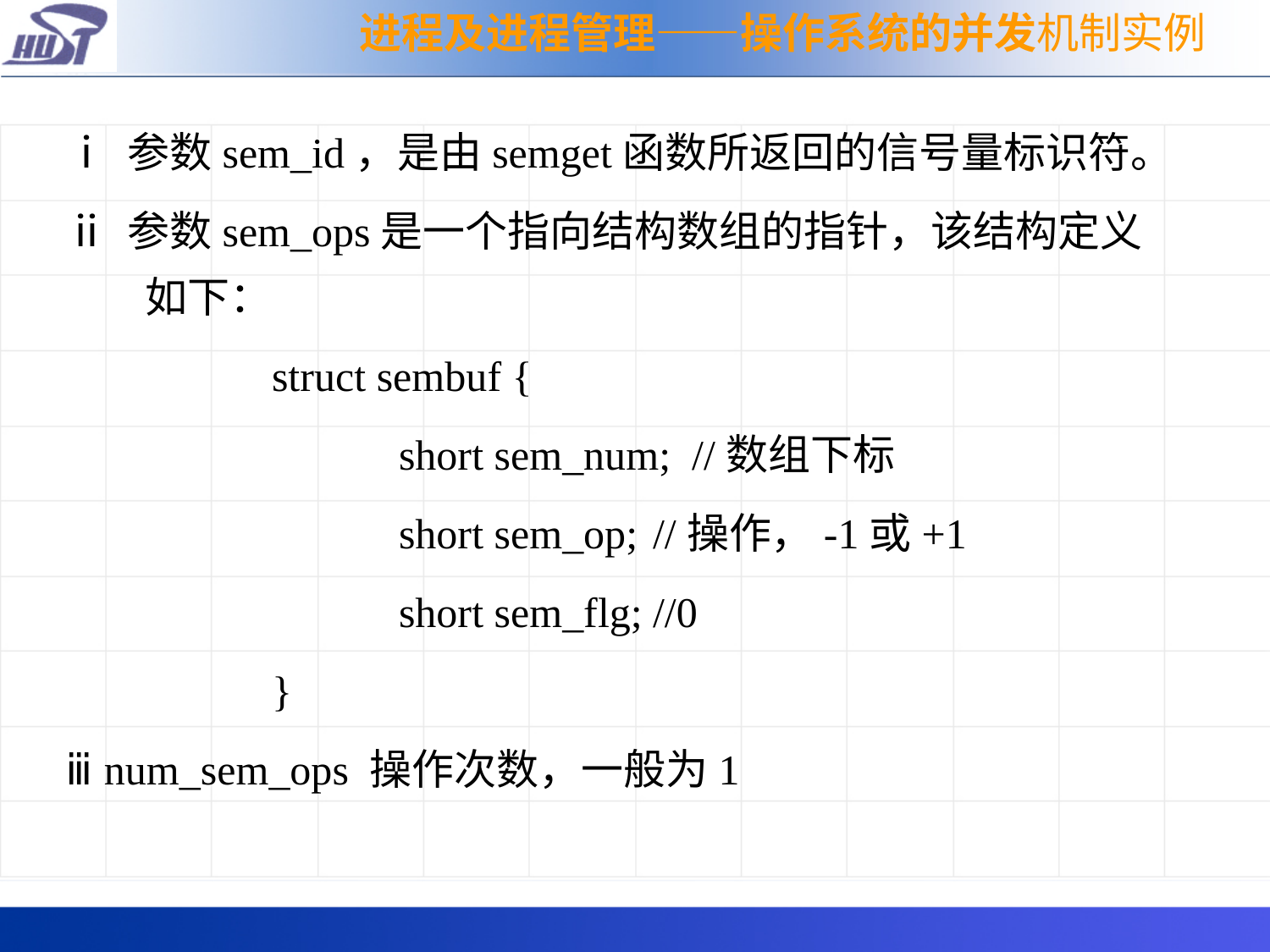

进程及进程管理——操作系统的并发机制实例
ⅰ 参数sem_id，是由semget函数所返回的信号量标识符。
ⅱ 参数sem_ops是一个指向结构数组的指针，该结构定义如下：
		struct sembuf {
			short sem_num;  //数组下标
		    	short sem_op;	//操作，-1或+1
		    	short sem_flg;	//0
		}
ⅲ num_sem_ops 操作次数，一般为1